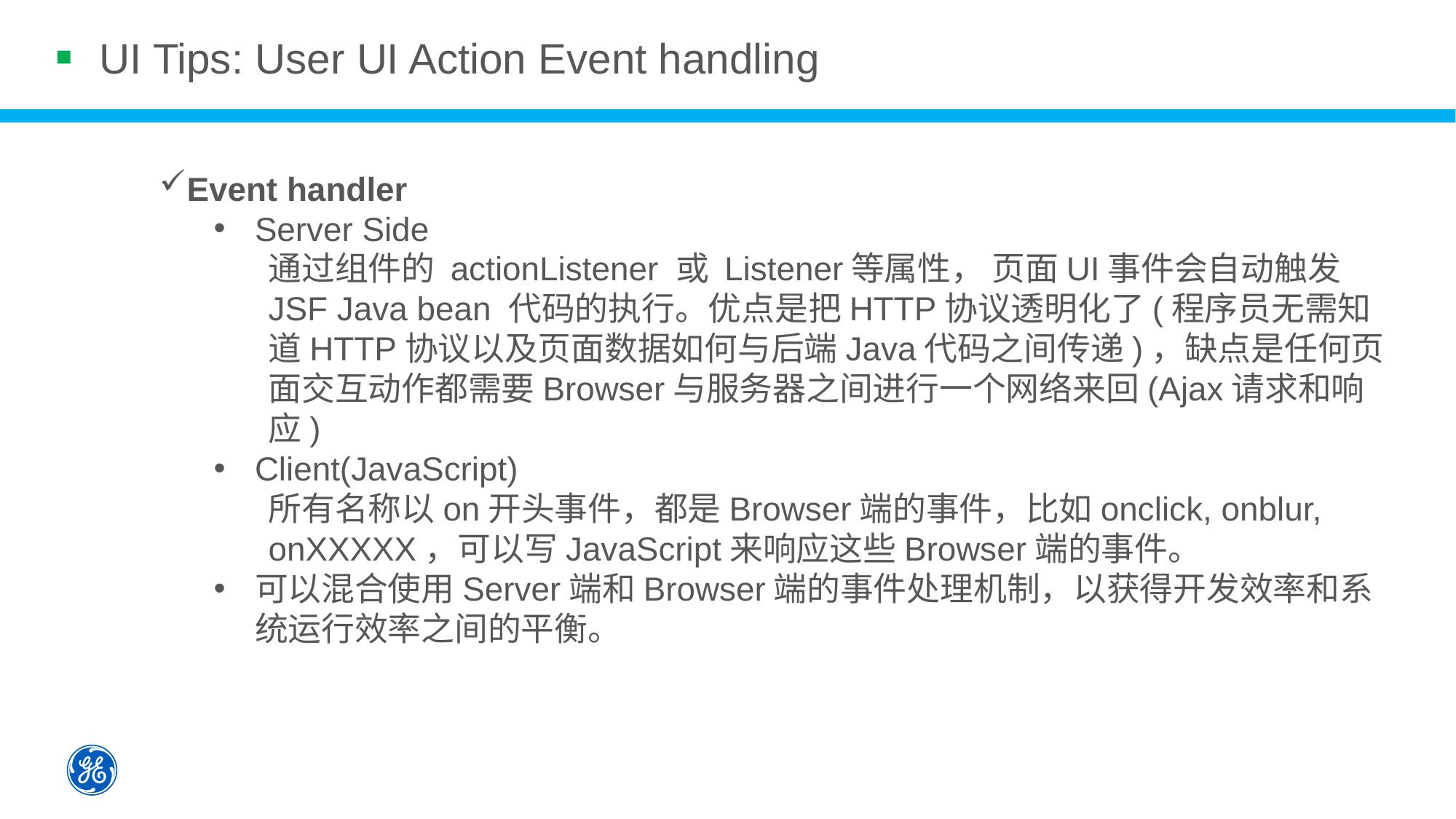

UI Tips: User UI Action Event handling

Event handler
Server Side
通过组件的 actionListener 或 Listener等属性， 页面UI事件会自动触发JSF Java bean 代码的执行。优点是把HTTP协议透明化了(程序员无需知道HTTP协议以及页面数据如何与后端Java代码之间传递)，缺点是任何页面交互动作都需要Browser与服务器之间进行一个网络来回(Ajax请求和响应)
Client(JavaScript)
所有名称以on开头事件，都是Browser端的事件，比如onclick, onblur, onXXXXX，可以写JavaScript来响应这些Browser端的事件。
可以混合使用Server端和Browser端的事件处理机制，以获得开发效率和系统运行效率之间的平衡。